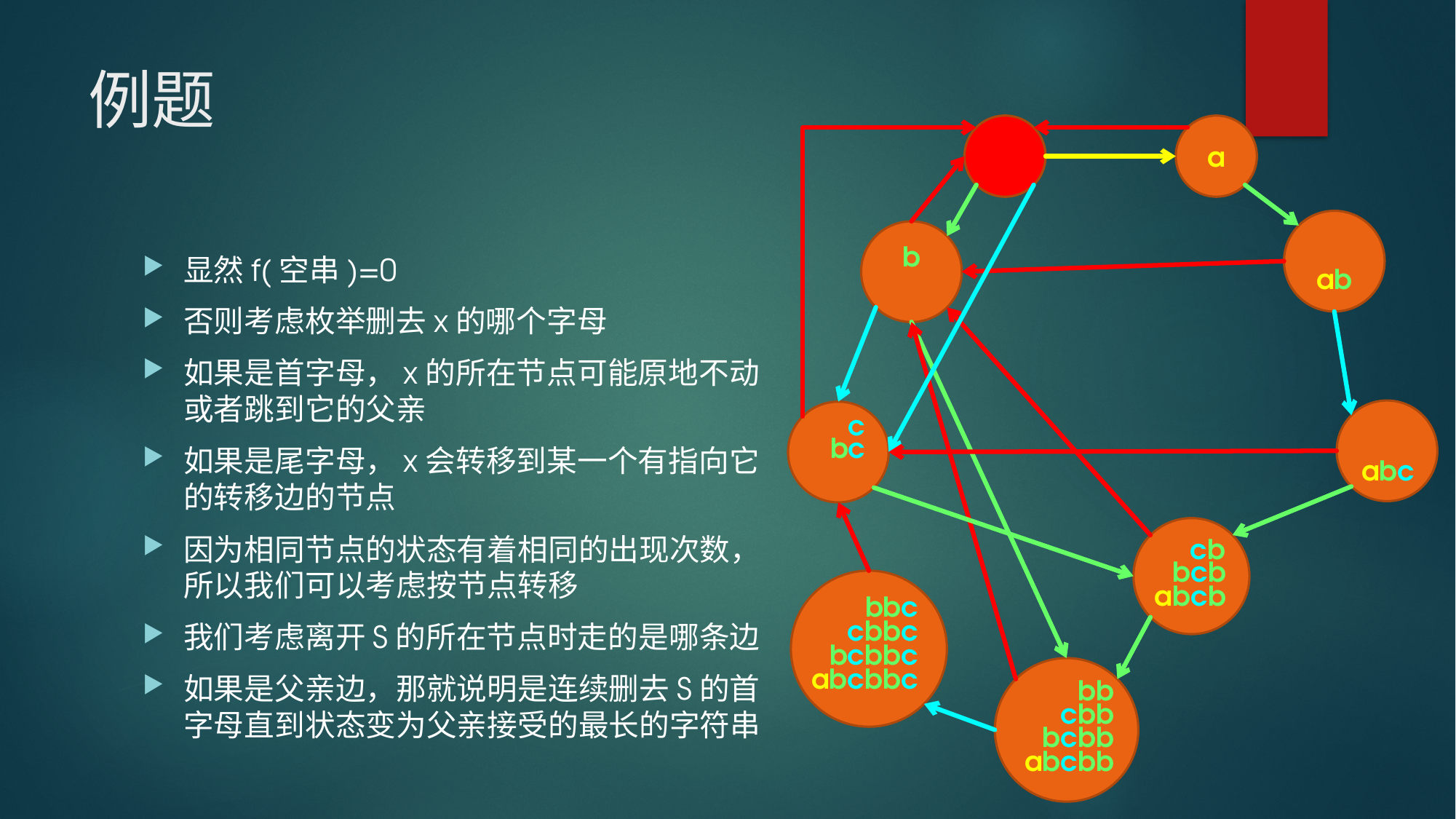

# 例题

a

b
显然f(空串)=0
否则考虑枚举删去x的哪个字母
如果是首字母，x的所在节点可能原地不动或者跳到它的父亲
如果是尾字母，x会转移到某一个有指向它的转移边的节点
因为相同节点的状态有着相同的出现次数，所以我们可以考虑按节点转移
我们考虑离开S的所在节点时走的是哪条边
如果是父亲边，那就说明是连续删去S的首字母直到状态变为父亲接受的最长的字符串
ab

c
bc
abc

cb
bcb

abcb
bbc
cbbc
bcbbc
abcbbc

bb
cbb
bcbb
abcbb